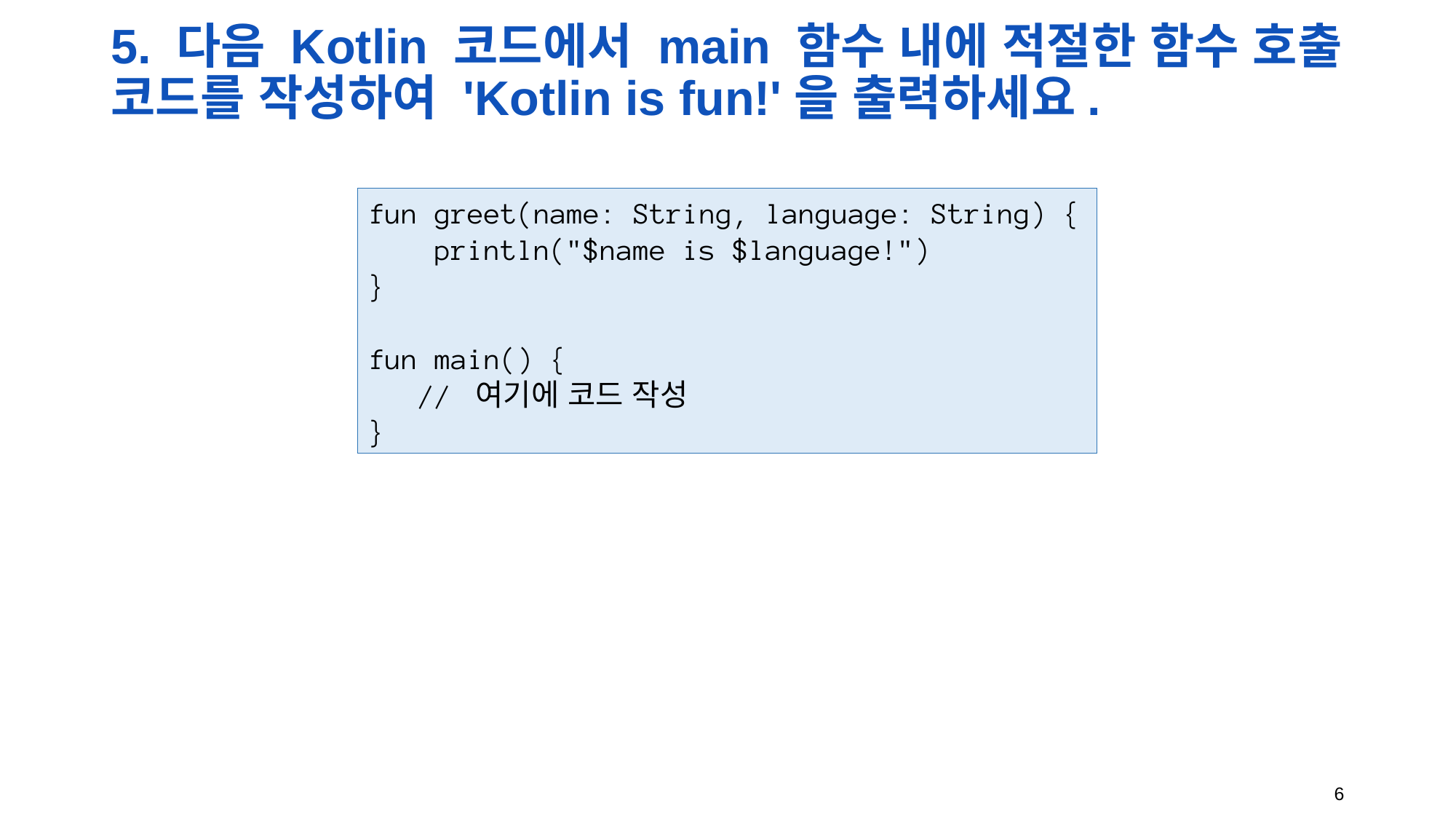

# 5. 다음 Kotlin 코드에서 main 함수 내에 적절한 함수 호출 코드를 작성하여 'Kotlin is fun!'을 출력하세요.
fun greet(name: String, language: String) {
    println("$name is $language!")
}

fun main() {
   // 여기에 코드 작성
}
6